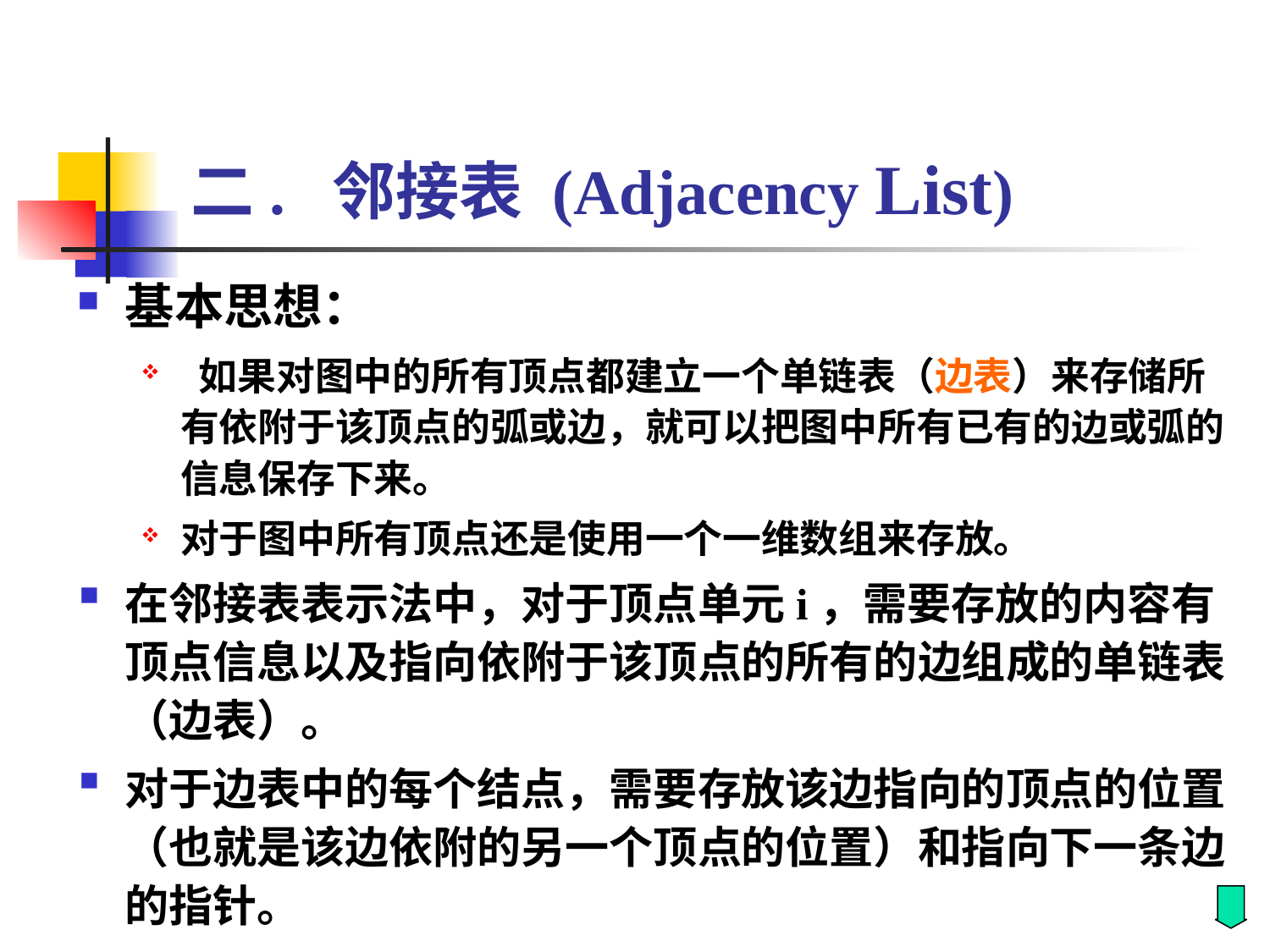

# 二.  邻接表 (Adjacency List)
基本思想：
 如果对图中的所有顶点都建立一个单链表（边表）来存储所有依附于该顶点的弧或边，就可以把图中所有已有的边或弧的信息保存下来。
对于图中所有顶点还是使用一个一维数组来存放。
在邻接表表示法中，对于顶点单元i，需要存放的内容有顶点信息以及指向依附于该顶点的所有的边组成的单链表（边表）。
对于边表中的每个结点，需要存放该边指向的顶点的位置（也就是该边依附的另一个顶点的位置）和指向下一条边的指针。